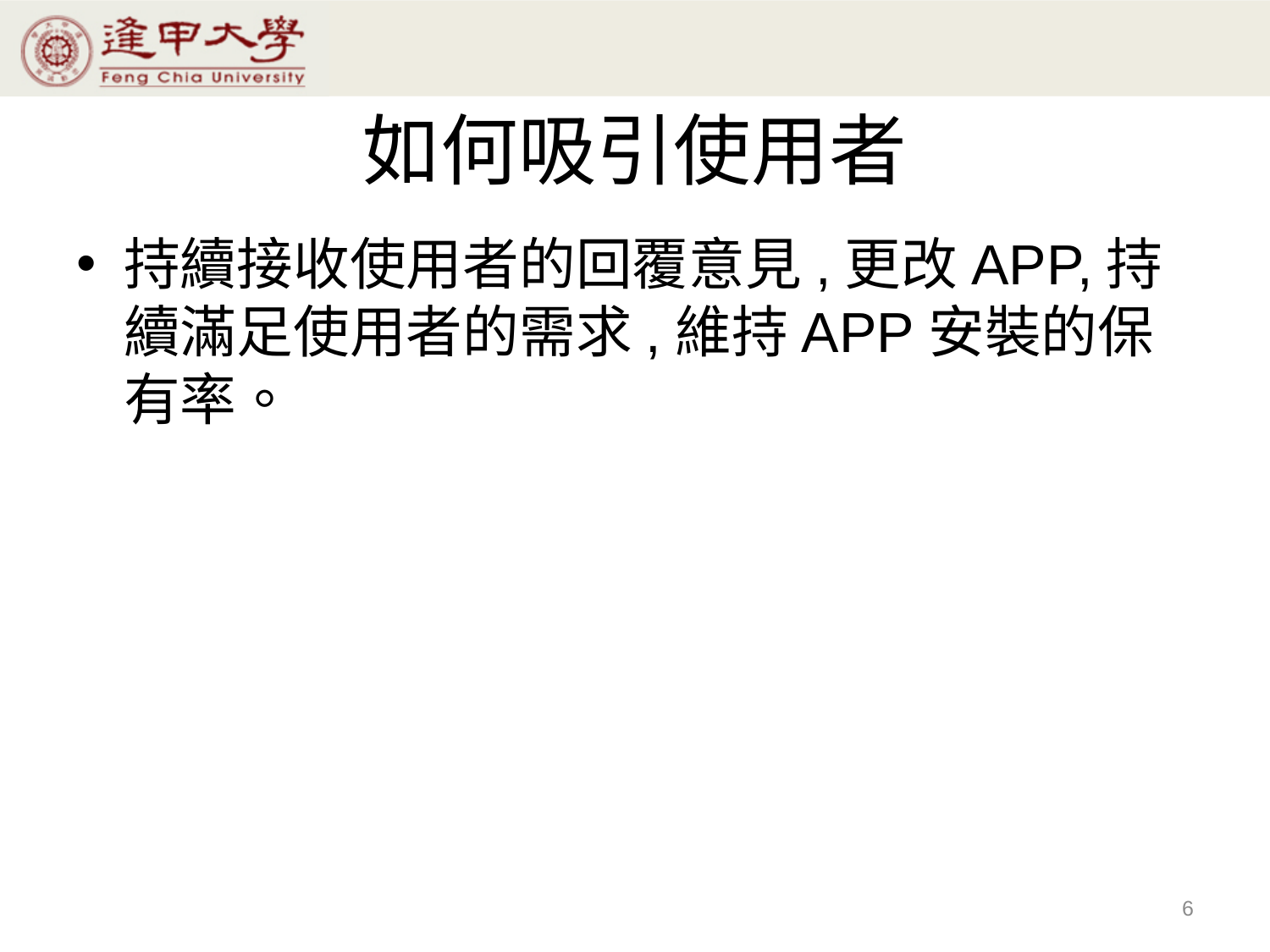

# 如何吸引使用者
持續接收使用者的回覆意見,更改APP,持續滿足使用者的需求,維持APP安裝的保有率。
6